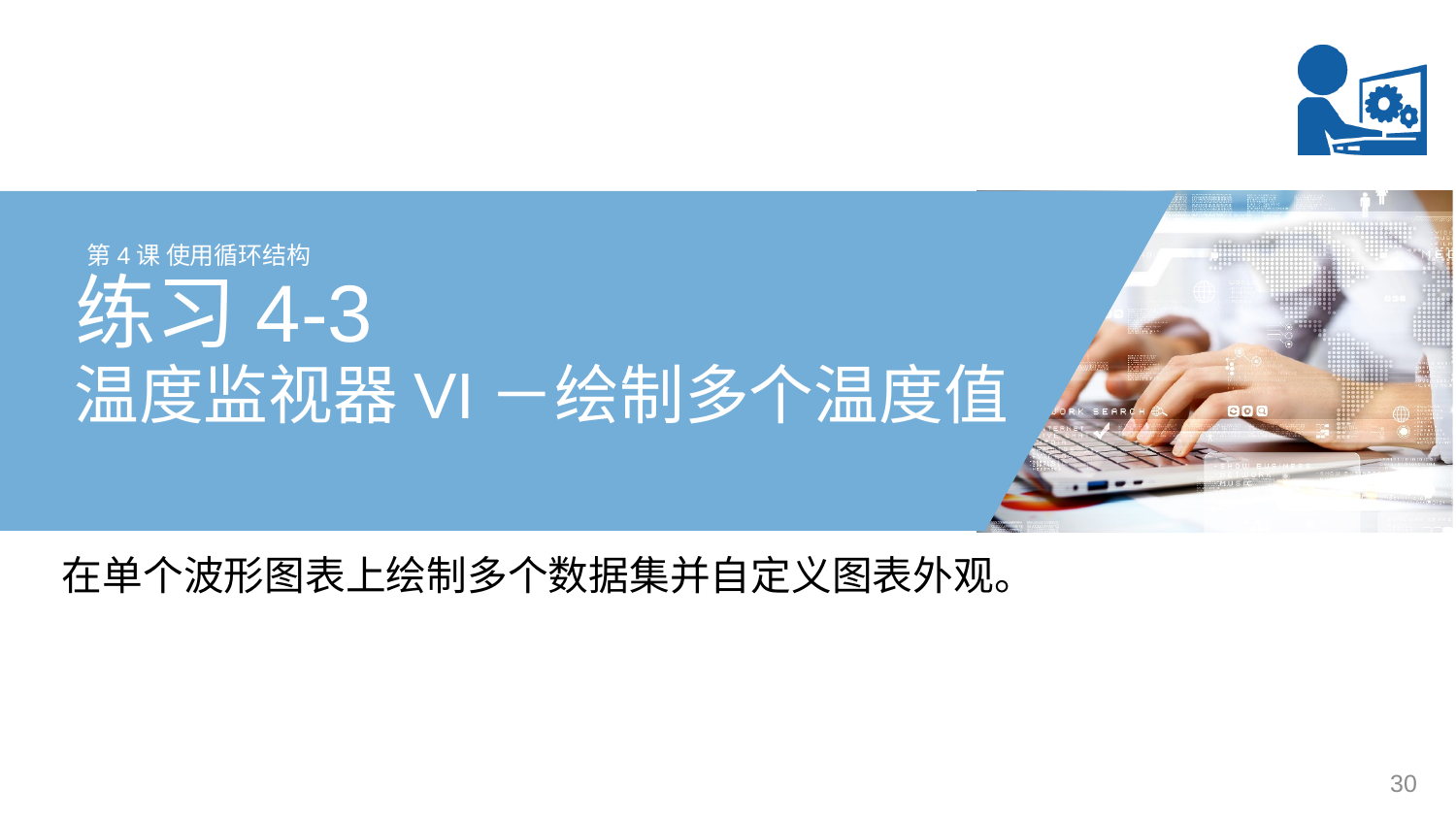

练习4-3
温度监视器VI－绘制多个温度值
在单个波形图表上绘制多个数据集并自定义图表外观。
30